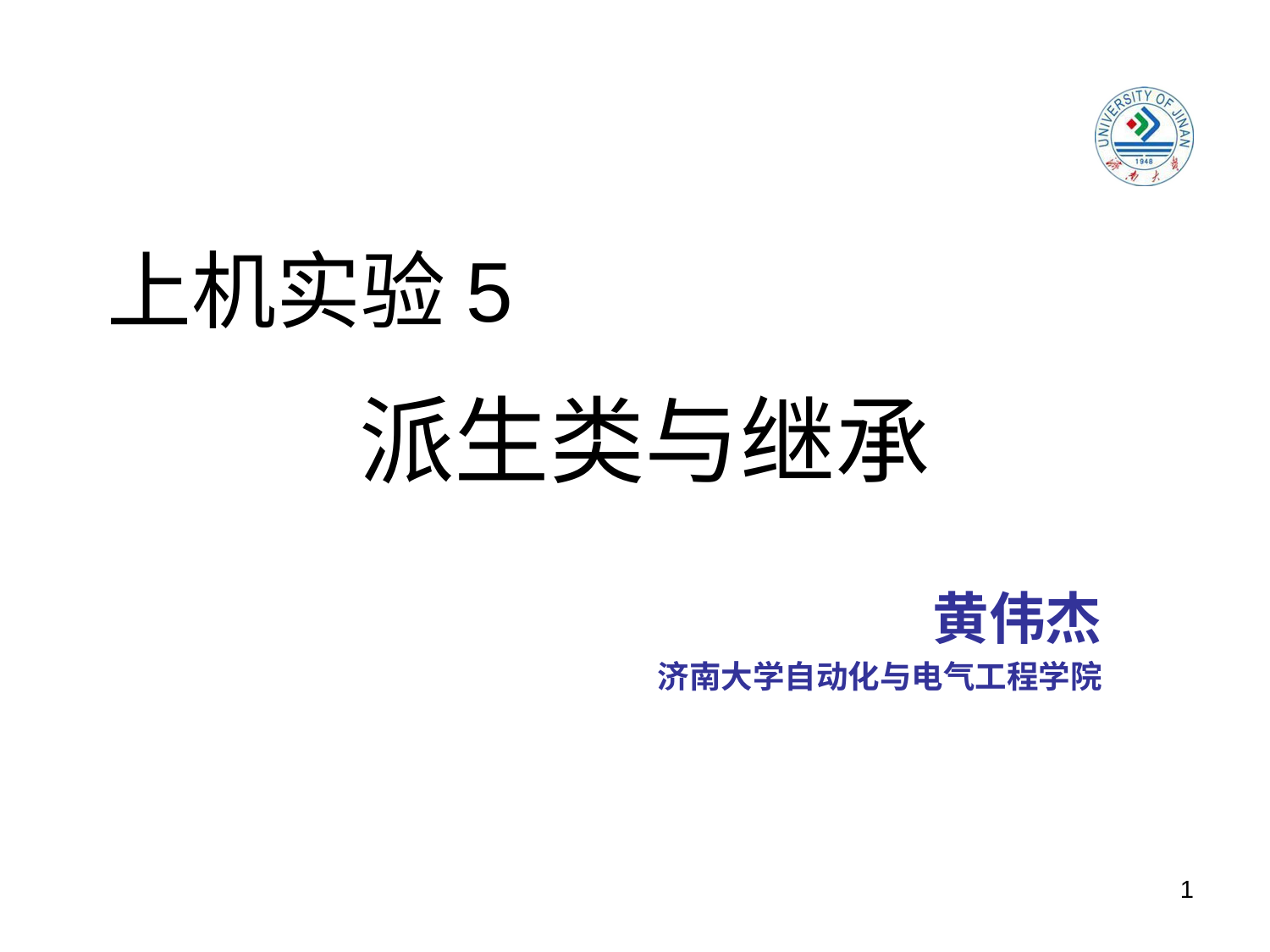

上机实验5
# 派生类与继承
黄伟杰
济南大学自动化与电气工程学院

1
1